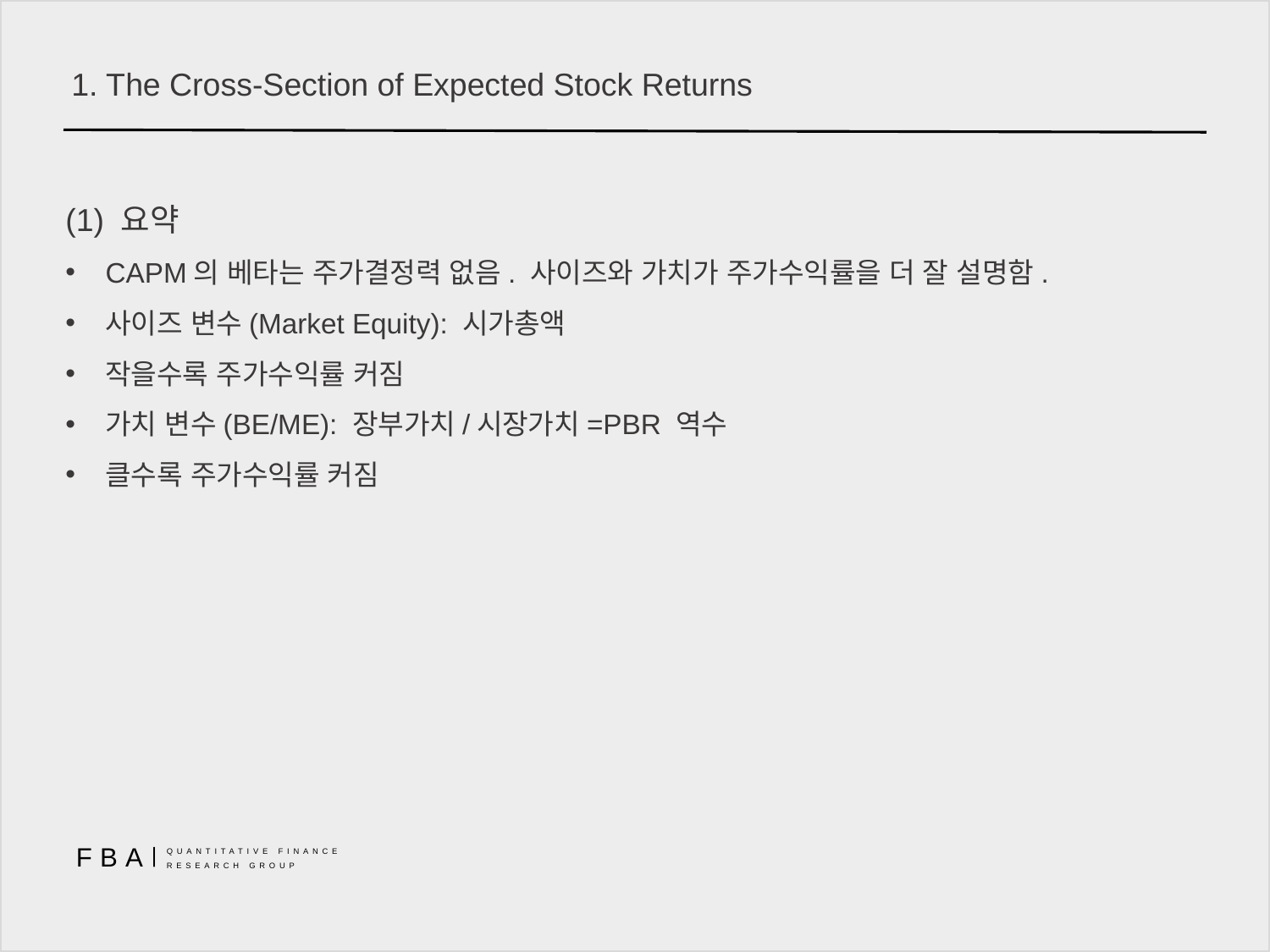

# 1. The Cross-Section of Expected Stock Returns
(1) 요약
CAPM의 베타는 주가결정력 없음. 사이즈와 가치가 주가수익률을 더 잘 설명함.
사이즈 변수(Market Equity): 시가총액
작을수록 주가수익률 커짐
가치 변수(BE/ME): 장부가치/시장가치=PBR 역수
클수록 주가수익률 커짐
FBA
|
QUANTITATIVE FINANCE
RESEARCH GROUP
3